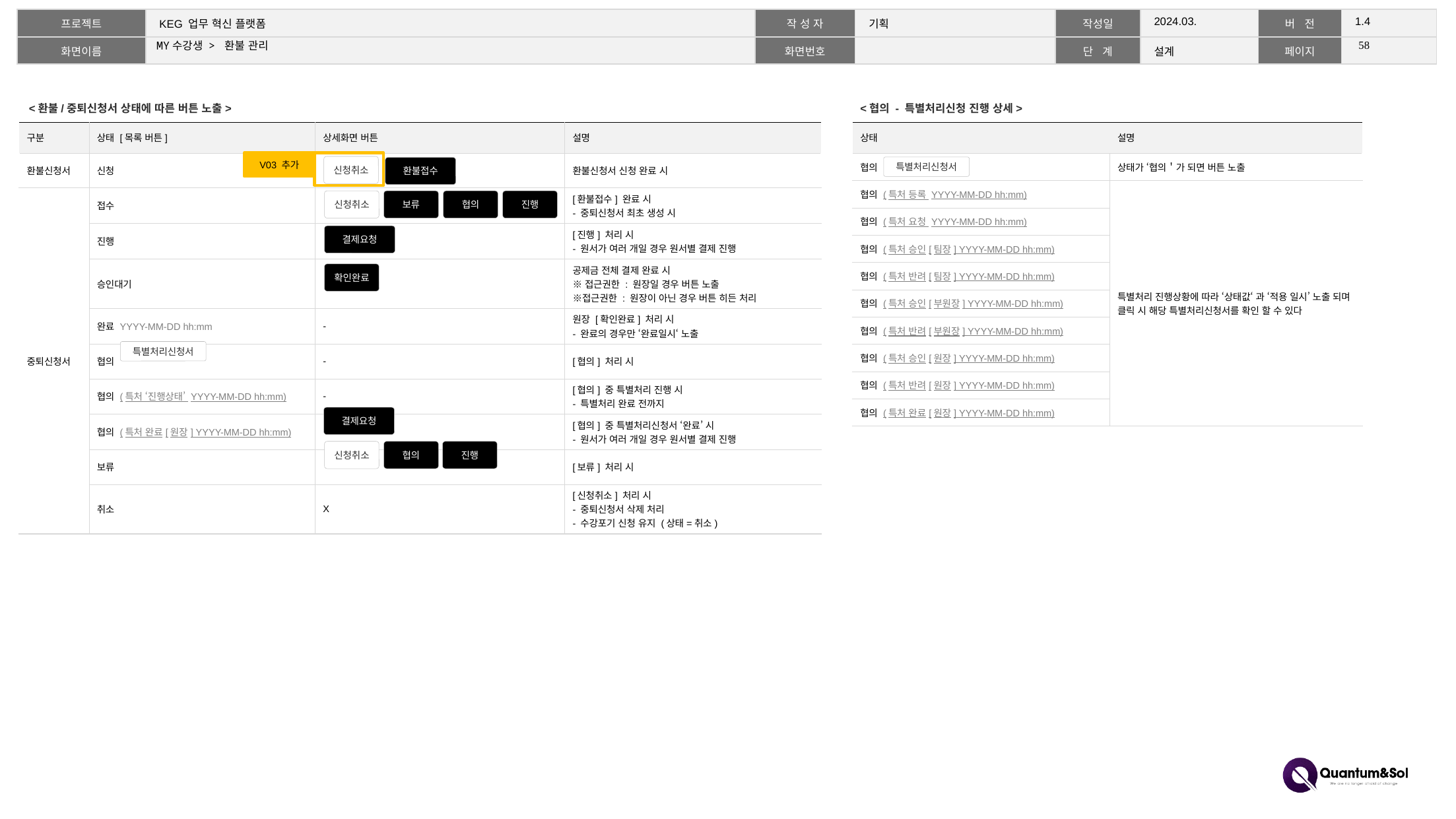

58

# MY수강생 > 환불 관리
<환불/중퇴신청서 상태에 따른 버튼 노출>
<협의 - 특별처리신청 진행 상세>
| 구분 | 상태 [목록 버튼] | 상세화면 버튼 | 설명 |
| --- | --- | --- | --- |
| 환불신청서 | 신청 |  | 환불신청서 신청 완료 시 |
| 중퇴신청서 | 접수 |  | [환불접수] 완료 시 - 중퇴신청서 최초 생성 시 |
|  | 진행 |  | [진행] 처리 시 - 원서가 여러 개일 경우 원서별 결제 진행 |
|  | 승인대기 |  | 공제금 전체 결제 완료 시 ※접근권한 : 원장일 경우 버튼 노출 ※접근권한 : 원장이 아닌 경우 버튼 히든 처리 |
|  | 완료 YYYY-MM-DD hh:mm | - | 원장 [확인완료] 처리 시 - 완료의 경우만 ‘완료일시‘ 노출 |
|  | 협의 | - | [협의] 처리 시 |
|  | 협의 (특처 ‘진행상태’ YYYY-MM-DD hh:mm) | - | [협의] 중 특별처리 진행 시 - 특별처리 완료 전까지 |
|  | 협의 (특처 완료[원장] YYYY-MM-DD hh:mm) |  | [협의] 중 특별처리신청서 ‘완료’ 시 - 원서가 여러 개일 경우 원서별 결제 진행 |
|  | 보류 |  | [보류] 처리 시 |
|  | 취소 | X | [신청취소] 처리 시 - 중퇴신청서 삭제 처리 - 수강포기 신청 유지 (상태=취소) |
| 상태 | 설명 |
| --- | --- |
| 협의 | 상태가 ‘협의＇가 되면 버튼 노출 |
| 협의 (특처 등록 YYYY-MM-DD hh:mm) | 특별처리 진행상황에 따라 ‘상태값‘ 과 ‘적용 일시’ 노출 되며 클릭 시 해당 특별처리신청서를 확인 할 수 있다 |
| 협의 (특처 요청 YYYY-MM-DD hh:mm) |  |
| 협의 (특처 승인[팀장] YYYY-MM-DD hh:mm) |  |
| 협의 (특처 반려[팀장] YYYY-MM-DD hh:mm) |  |
| 협의 (특처 승인[부원장] YYYY-MM-DD hh:mm) |  |
| 협의 (특처 반려[부원장] YYYY-MM-DD hh:mm) |  |
| 협의 (특처 승인[원장] YYYY-MM-DD hh:mm) |  |
| 협의 (특처 반려[원장] YYYY-MM-DD hh:mm) |  |
| 협의 (특처 완료[원장] YYYY-MM-DD hh:mm) |  |
V03 추가

신청취소
특별처리신청서
환불접수
신청취소
보류
협의
진행
결제요청
확인완료
특별처리신청서
결제요청
신청취소
협의
진행